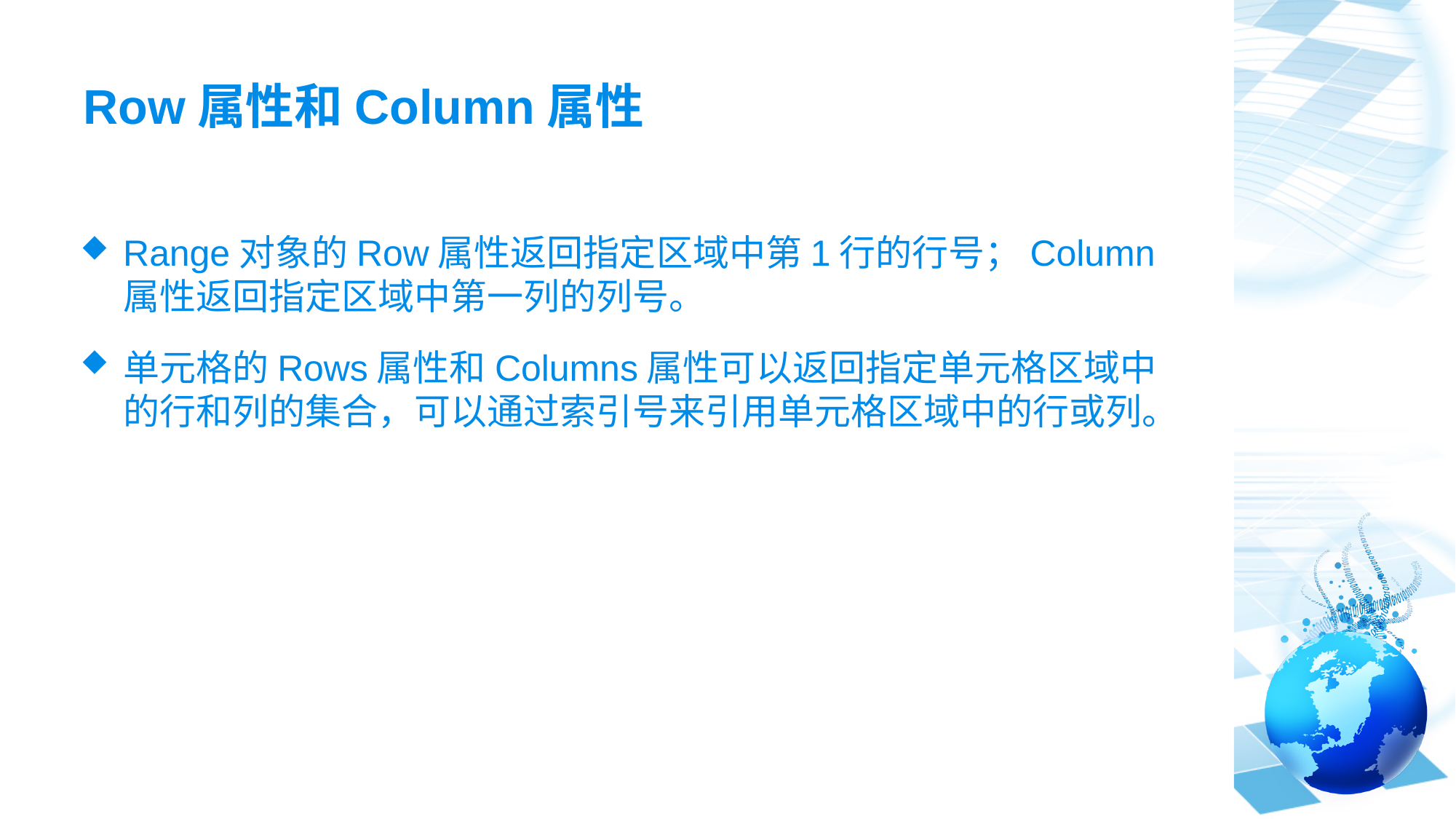

# Row属性和Column属性

Range对象的Row属性返回指定区域中第1行的行号；Column属性返回指定区域中第一列的列号。
单元格的Rows属性和Columns属性可以返回指定单元格区域中的行和列的集合，可以通过索引号来引用单元格区域中的行或列。